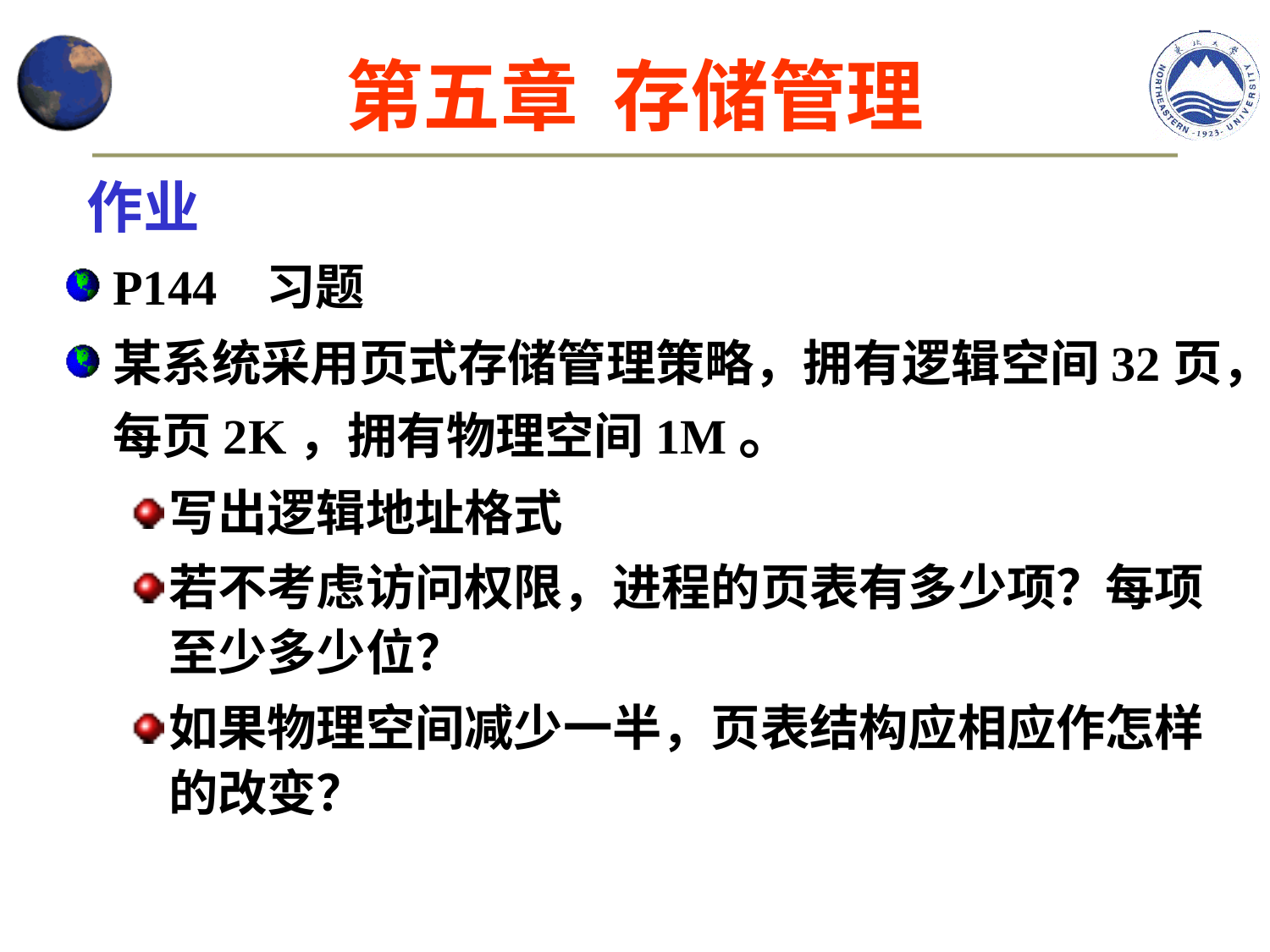

第五章  存储管理
作业
P144   习题
某系统采用页式存储管理策略，拥有逻辑空间32页，每页2K，拥有物理空间1M。
写出逻辑地址格式
若不考虑访问权限，进程的页表有多少项？每项至少多少位？
如果物理空间减少一半，页表结构应相应作怎样的改变？